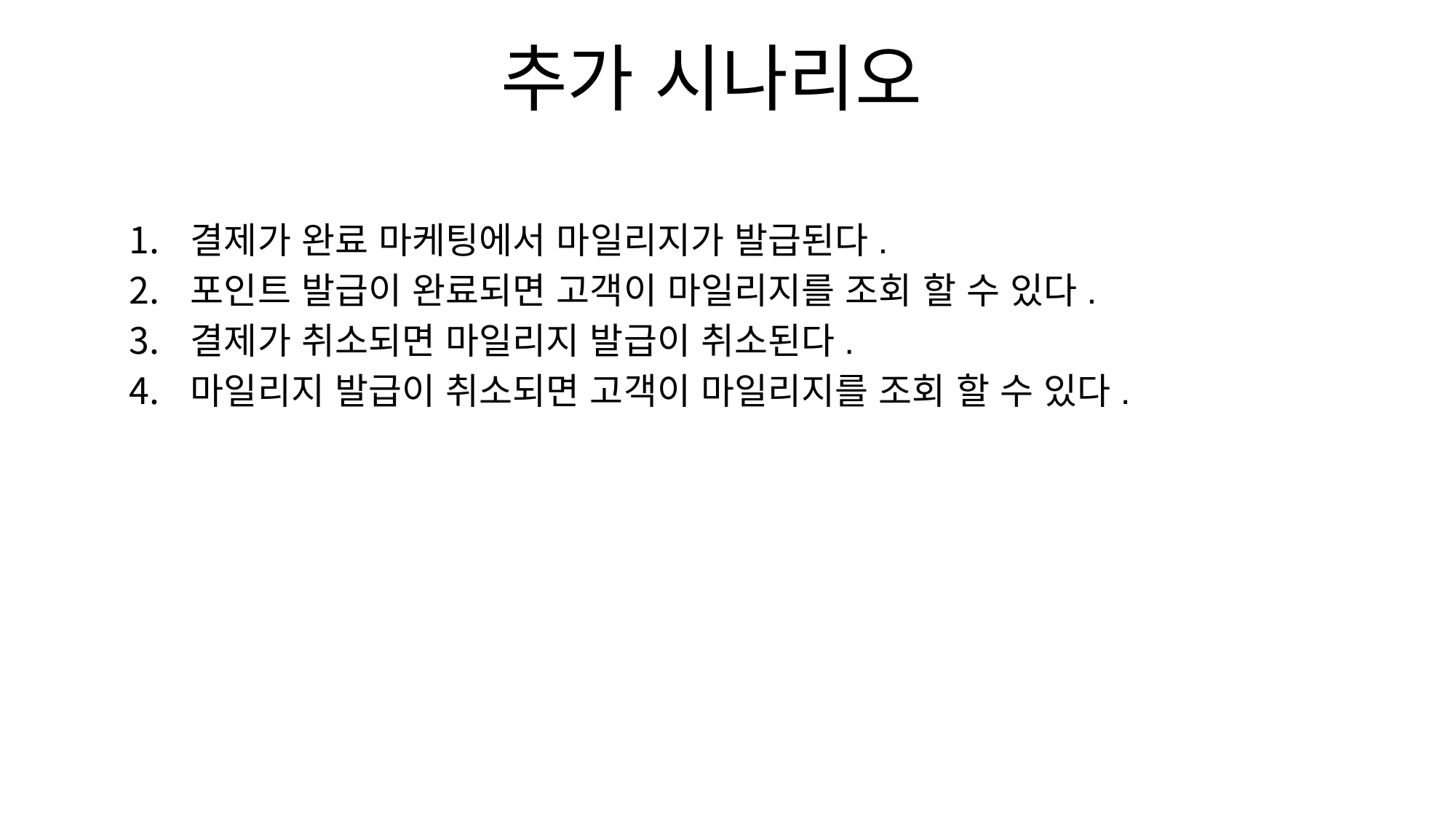

추가 시나리오

결제가 완료 마케팅에서 마일리지가 발급된다.
포인트 발급이 완료되면 고객이 마일리지를 조회 할 수 있다.
결제가 취소되면 마일리지 발급이 취소된다.
마일리지 발급이 취소되면 고객이 마일리지를 조회 할 수 있다.